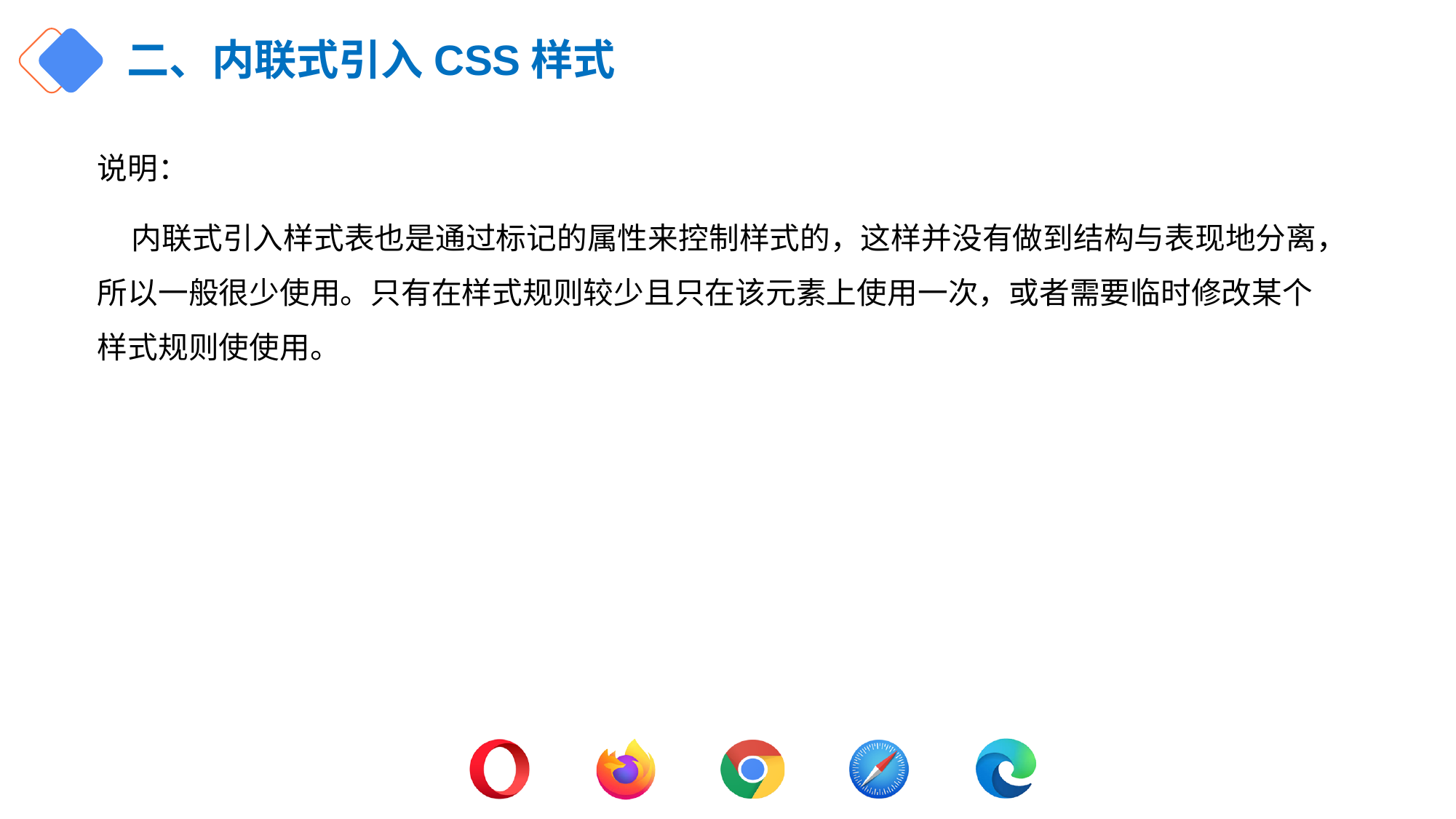

# 二、内联式引入CSS样式
说明：
    内联式引入样式表也是通过标记的属性来控制样式的，这样并没有做到结构与表现地分离，所以一般很少使用。只有在样式规则较少且只在该元素上使用一次，或者需要临时修改某个样式规则使使用。